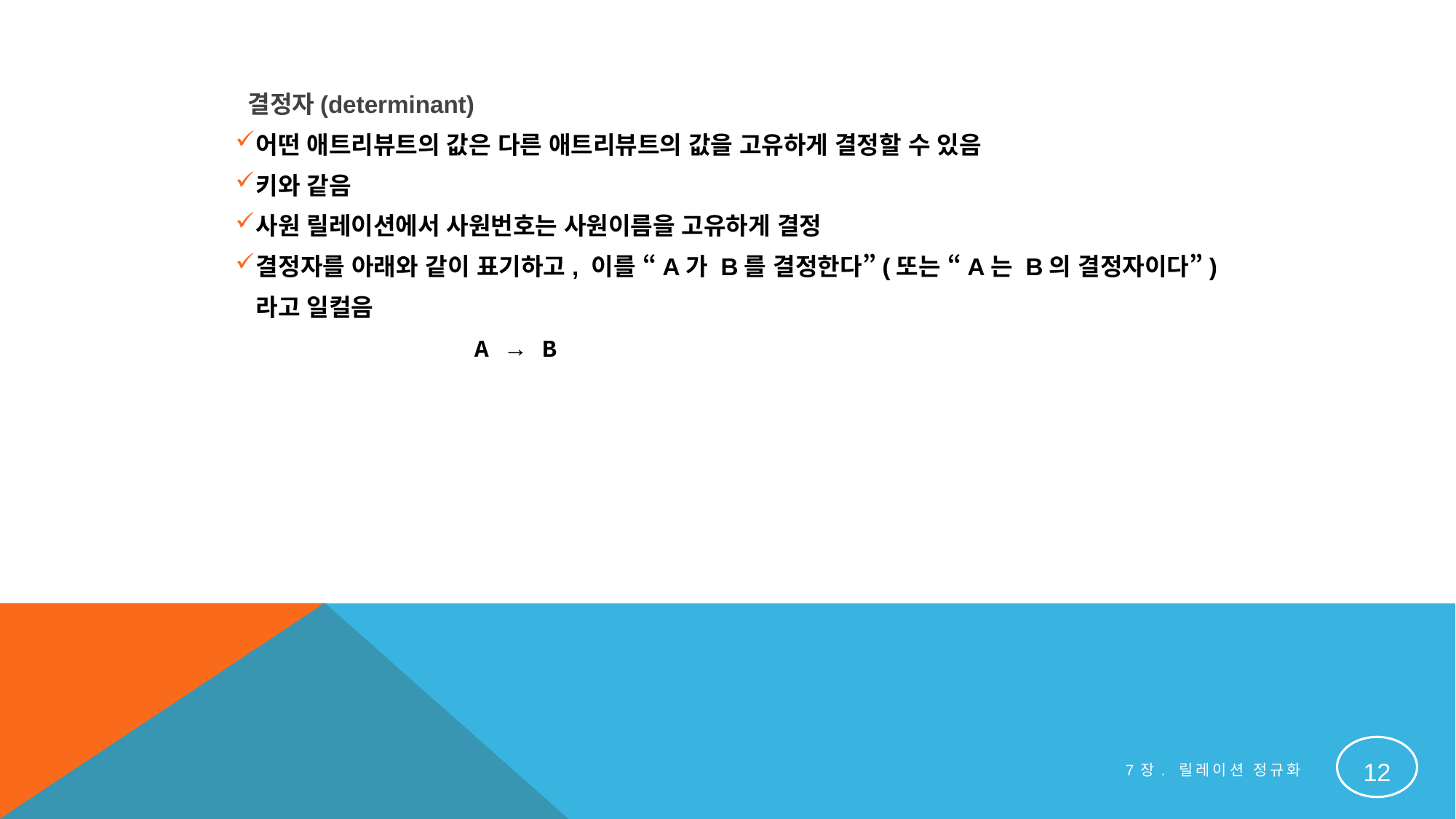

결정자(determinant)
어떤 애트리뷰트의 값은 다른 애트리뷰트의 값을 고유하게 결정할 수 있음
키와 같음
사원 릴레이션에서 사원번호는 사원이름을 고유하게 결정
결정자를 아래와 같이 표기하고, 이를 “A가 B를 결정한다”(또는 “A는 B의 결정자이다”)라고 일컬음
			A → B
#
12
7장. 릴레이션 정규화